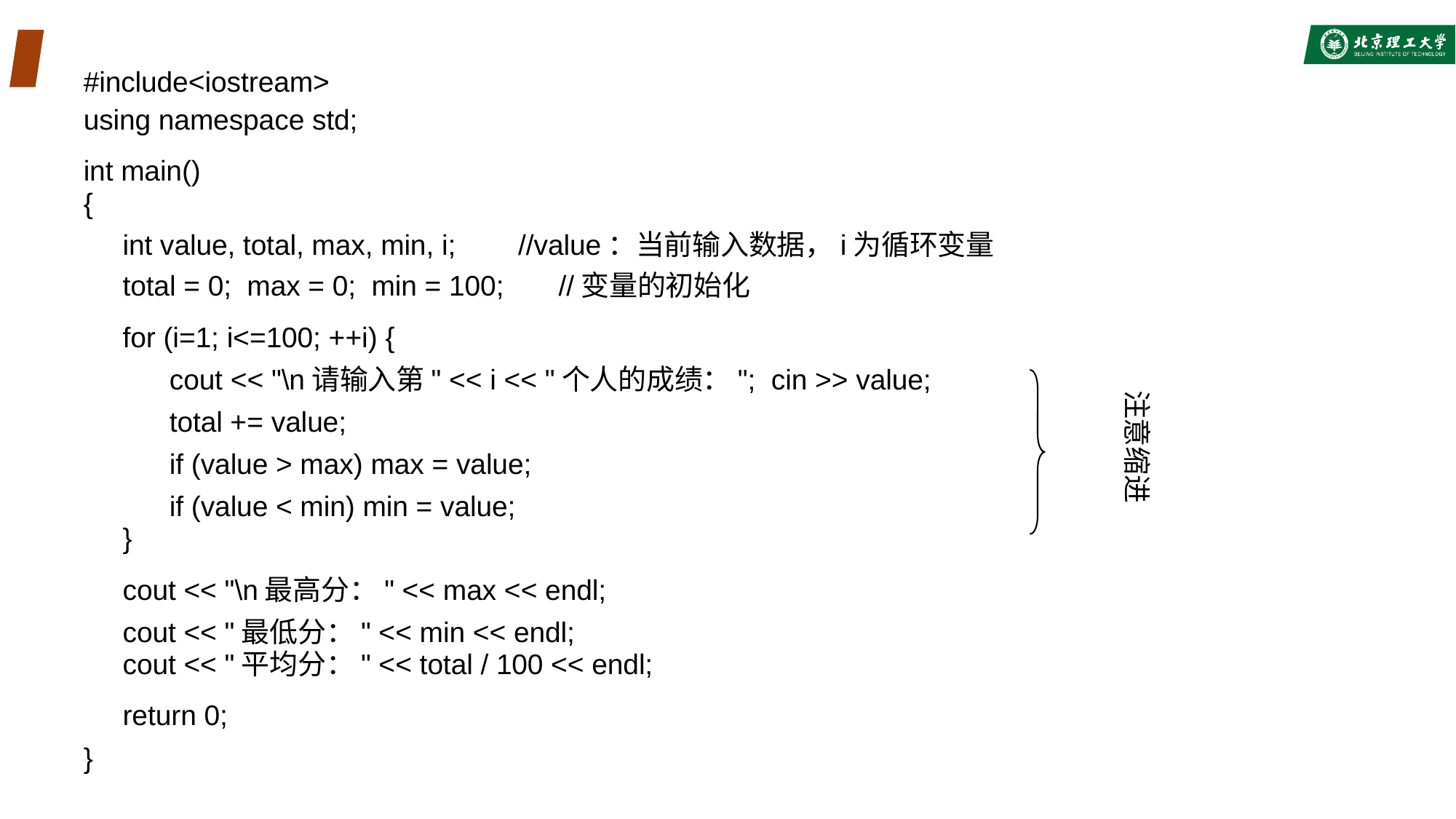

#
#include<iostream>
using namespace std;
int main()
{
     int value, total, max, min, i;        //value：当前输入数据，i为循环变量
     total = 0;  max = 0;  min = 100;       //变量的初始化
     for (i=1; i<=100; ++i) {
           cout << "\n请输入第" << i << "个人的成绩：";  cin >> value;
           total += value;
           if (value > max) max = value;
           if (value < min) min = value;
     }
     cout << "\n最高分：" << max << endl;
     cout << "最低分：" << min << endl;
     cout << "平均分：" << total / 100 << endl;
     return 0;
}
注意缩进